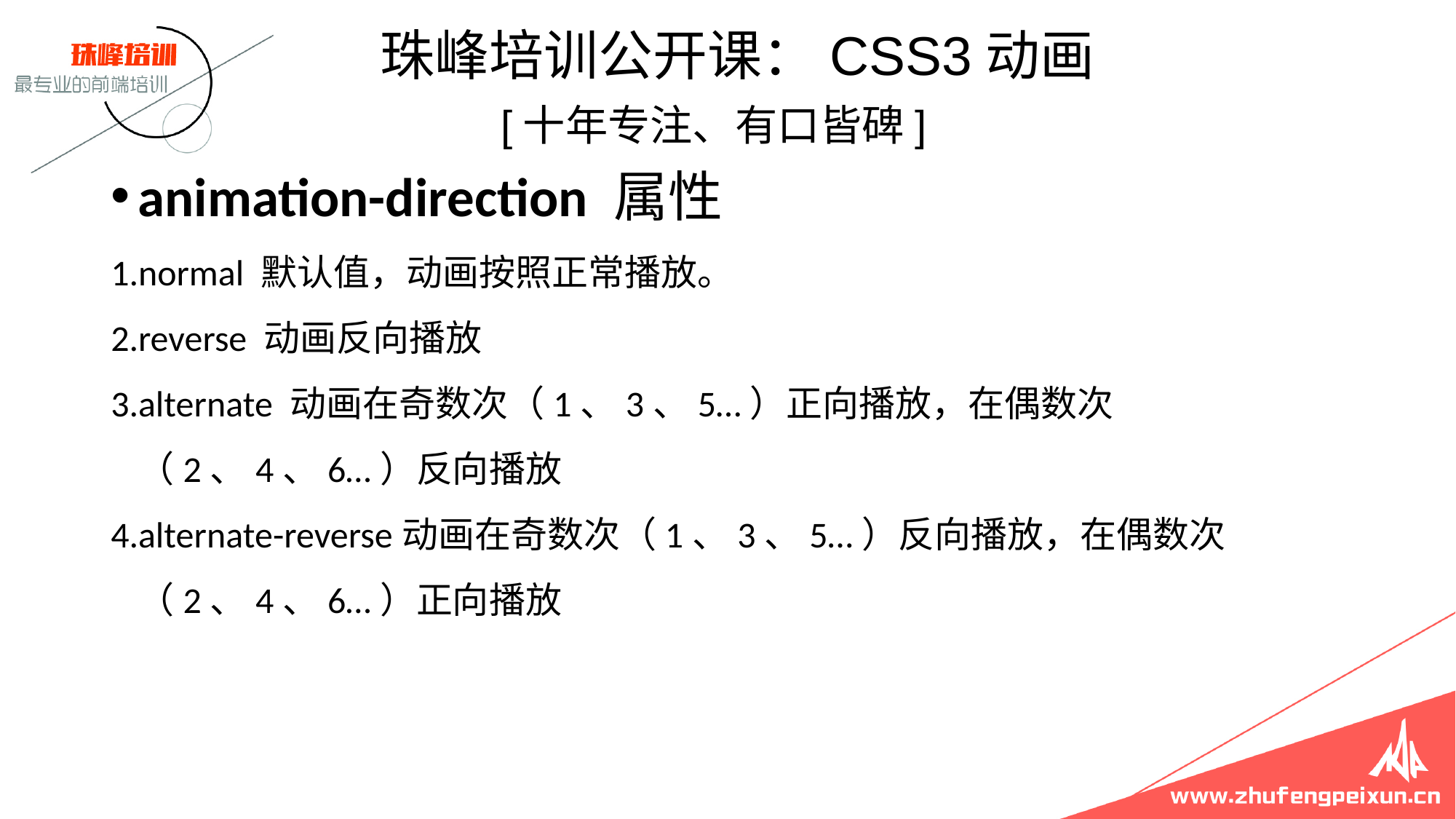

珠峰培训公开课：CSS3动画
        [十年专注、有口皆碑]
animation-direction 属性
1.normal 默认值，动画按照正常播放。
2.reverse 动画反向播放
3.alternate 动画在奇数次（1、3、5…）正向播放，在偶数次（2、4、6…）反向播放
4.alternate-reverse动画在奇数次（1、3、5…）反向播放，在偶数次     （2、4、6…）正向播放